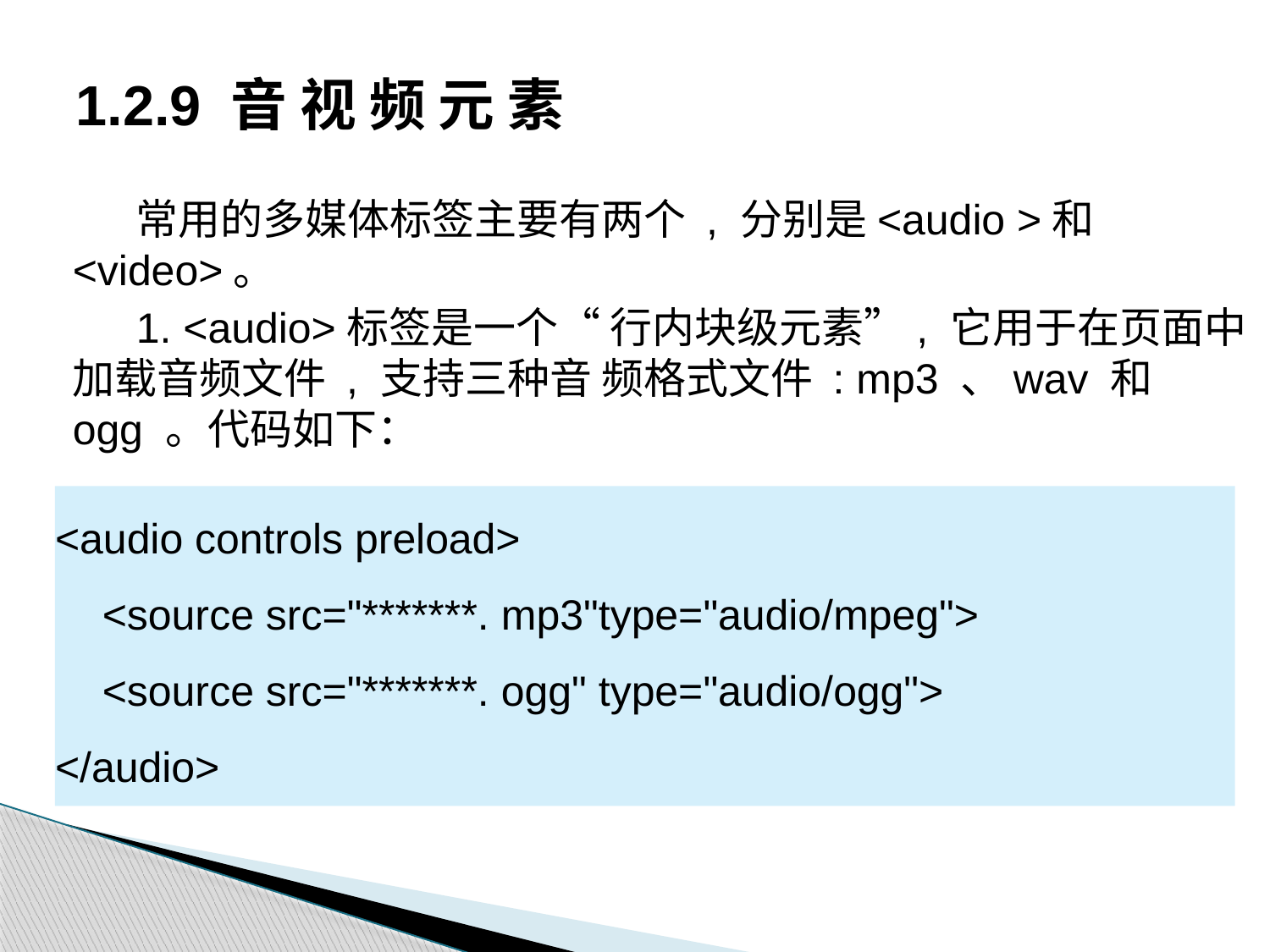

# 1.2.9 音 视 频 元 素
常用的多媒体标签主要有两个 , 分别是<audio >和<video>。
1. <audio>标签是一个“ 行内块级元素”, 它用于在页面中加载音频文件 , 支持三种音 频格式文件 : mp3 、wav 和 ogg 。代码如下：
<audio controls preload>
    <source src="*******. mp3"type="audio/mpeg">
    <source src="*******. ogg" type="audio/ogg">
</audio>